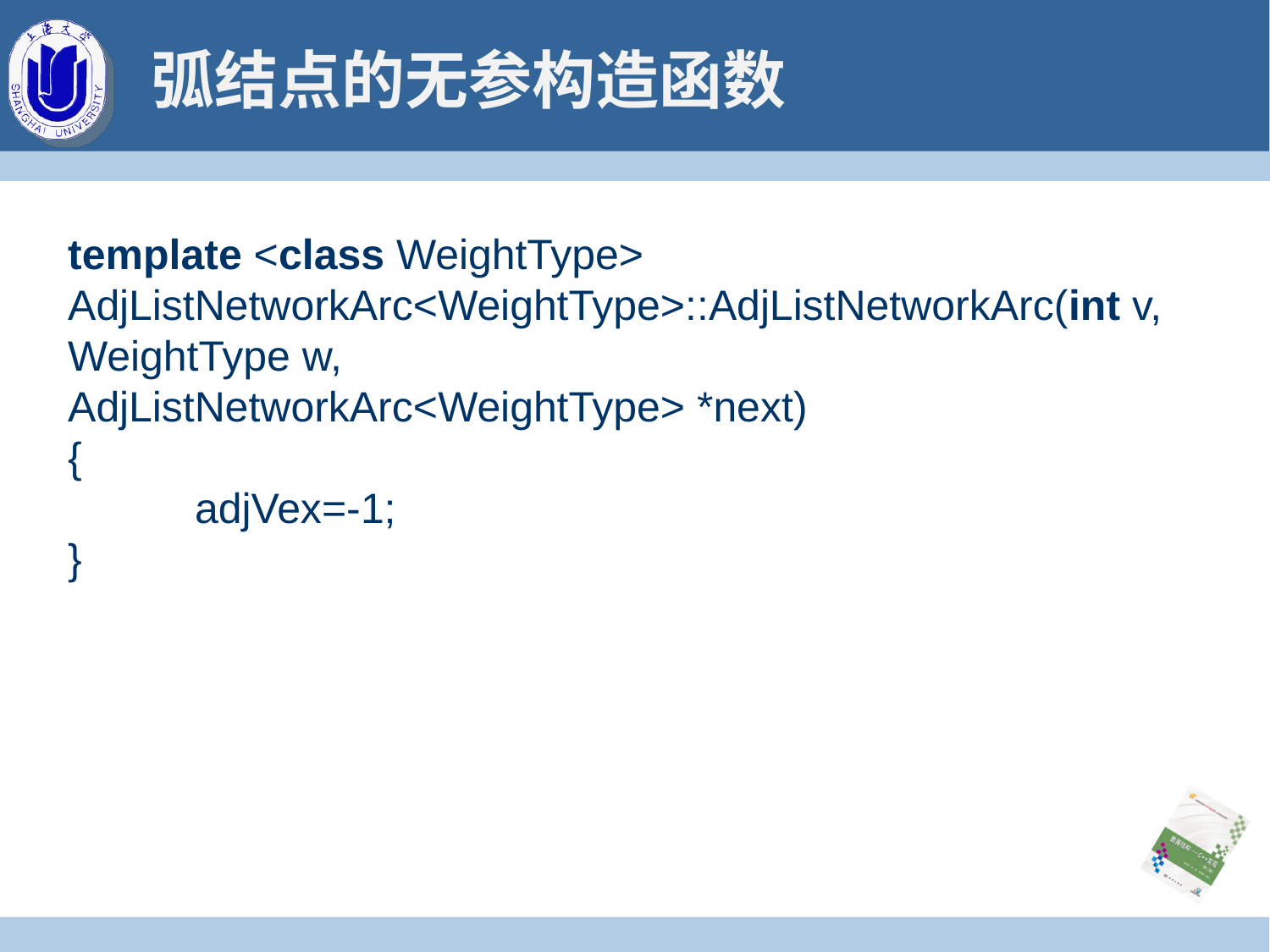

# 弧结点的无参构造函数
template <class WeightType>
AdjListNetworkArc<WeightType>::AdjListNetworkArc(int v, WeightType w,
AdjListNetworkArc<WeightType> *next)
{
	adjVex=-1;
}